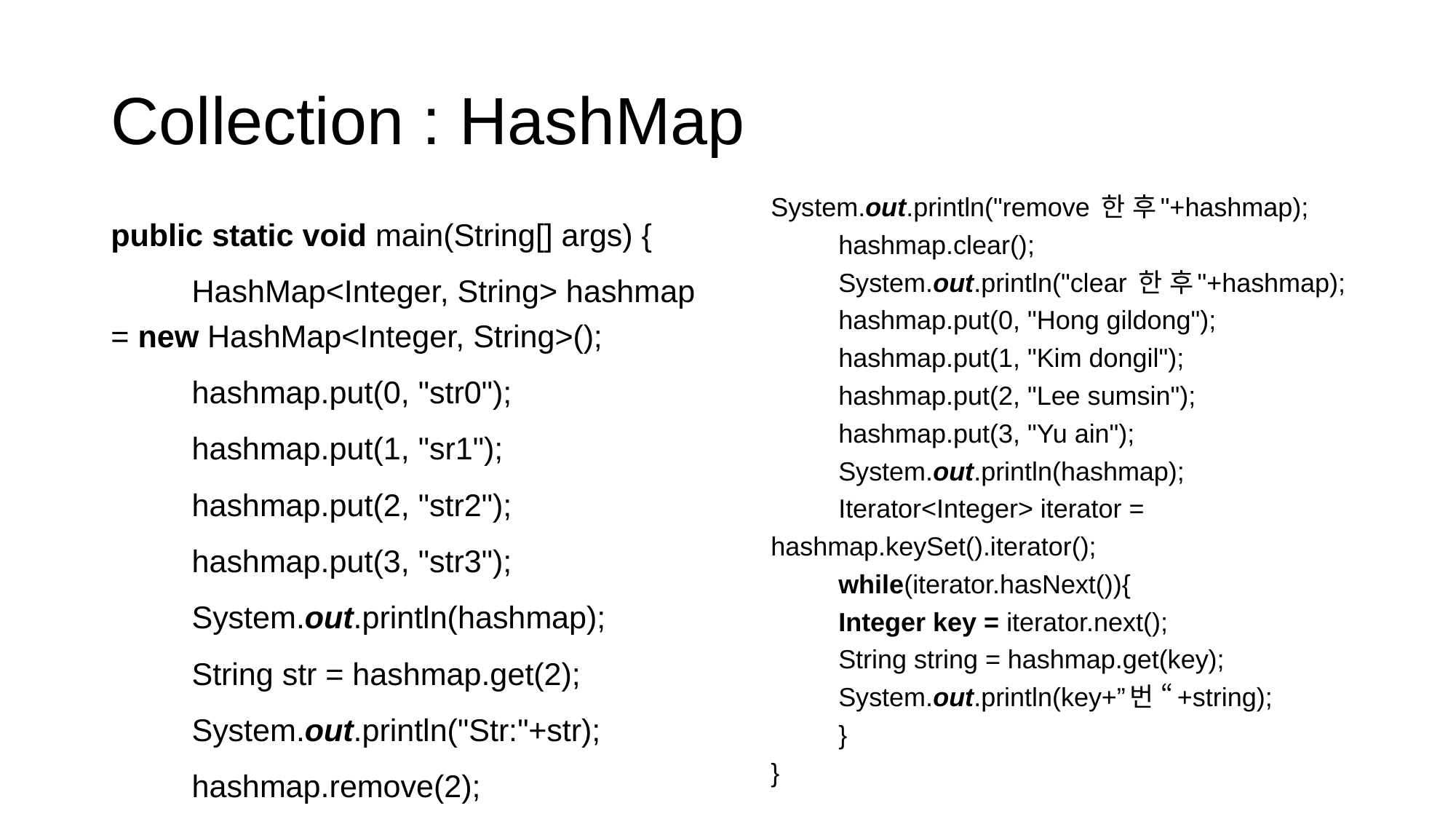

# Collection : HashMap
System.out.println("remove 한 후"+hashmap);
	hashmap.clear();
	System.out.println("clear 한 후"+hashmap);
	hashmap.put(0, "Hong gildong");
	hashmap.put(1, "Kim dongil");
	hashmap.put(2, "Lee sumsin");
	hashmap.put(3, "Yu ain");
	System.out.println(hashmap);
	Iterator<Integer> iterator =
hashmap.keySet().iterator();
	while(iterator.hasNext()){
		Integer key = iterator.next();
		String string = hashmap.get(key);
		System.out.println(key+”번 “+string);
	}
}
public static void main(String[] args) {
	HashMap<Integer, String> hashmap = new HashMap<Integer, String>();
	hashmap.put(0, "str0");
	hashmap.put(1, "sr1");
	hashmap.put(2, "str2");
	hashmap.put(3, "str3");
	System.out.println(hashmap);
	String str = hashmap.get(2);
	System.out.println("Str:"+str);
	hashmap.remove(2);